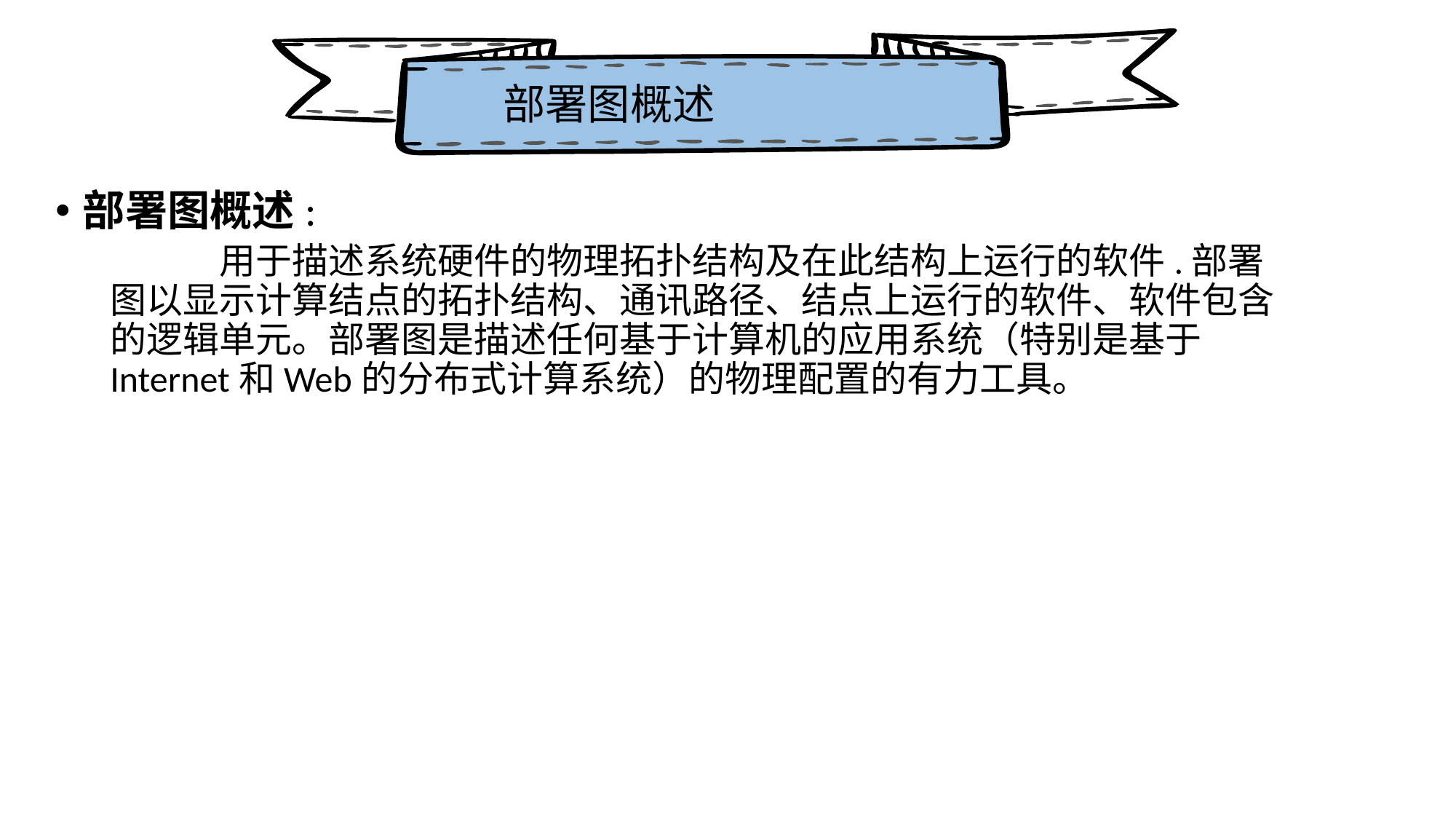

部署图概述
部署图概述:
	用于描述系统硬件的物理拓扑结构及在此结构上运行的软件.部署图以显示计算结点的拓扑结构、通讯路径、结点上运行的软件、软件包含的逻辑单元。部署图是描述任何基于计算机的应用系统（特别是基于Internet和Web的分布式计算系统）的物理配置的有力工具。